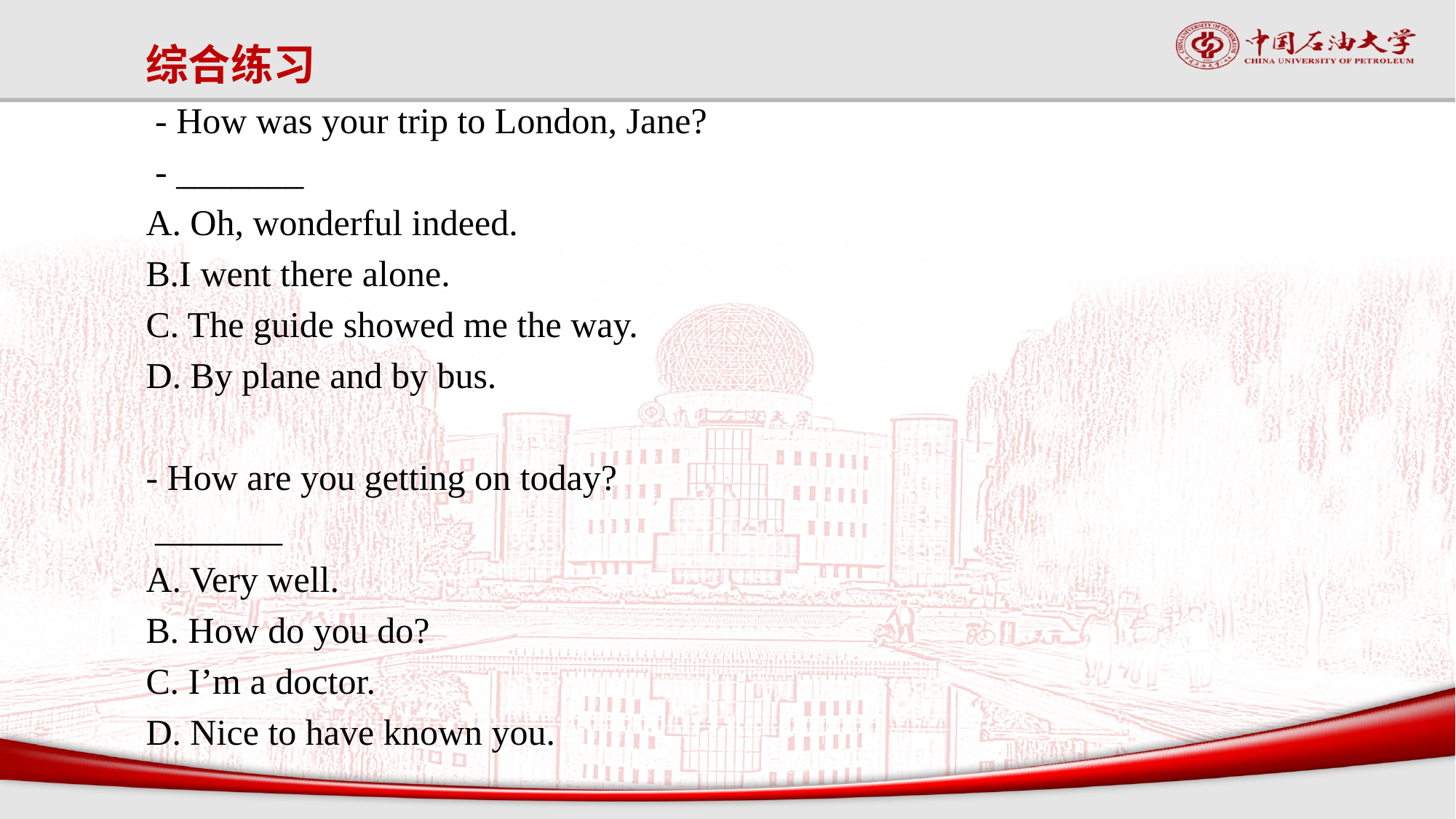

# 综合练习
 - How was your trip to London, Jane?
 - _______
A. Oh, wonderful indeed.
B.I went there alone.
C. The guide showed me the way.
D. By plane and by bus.

- How are you getting on today?
 _______
A. Very well.
B. How do you do?
C. I’m a doctor.
D. Nice to have known you.